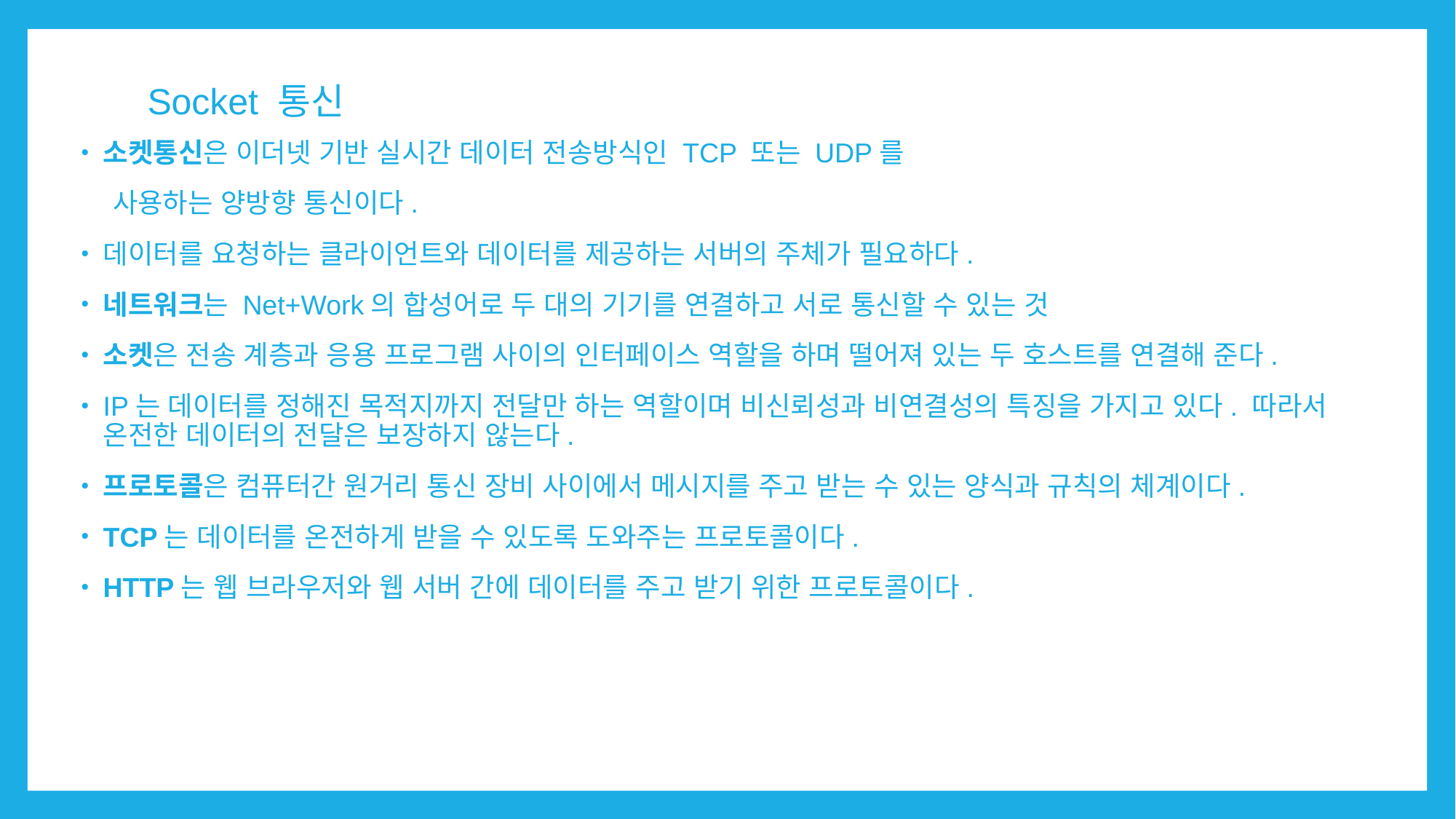

# Socket 통신
소켓통신은 이더넷 기반 실시간 데이터 전송방식인 TCP 또는 UDP를
    사용하는 양방향 통신이다.
데이터를 요청하는 클라이언트와 데이터를 제공하는 서버의 주체가 필요하다.
네트워크는 Net+Work의 합성어로 두 대의 기기를 연결하고 서로 통신할 수 있는 것
소켓은 전송 계층과 응용 프로그램 사이의 인터페이스 역할을 하며 떨어져 있는 두 호스트를 연결해 준다.
IP는 데이터를 정해진 목적지까지 전달만 하는 역할이며 비신뢰성과 비연결성의 특징을 가지고 있다. 따라서 온전한 데이터의 전달은 보장하지 않는다.
프로토콜은 컴퓨터간 원거리 통신 장비 사이에서 메시지를 주고 받는 수 있는 양식과 규칙의 체계이다.
TCP는 데이터를 온전하게 받을 수 있도록 도와주는 프로토콜이다.
HTTP는 웹 브라우저와 웹 서버 간에 데이터를 주고 받기 위한 프로토콜이다.